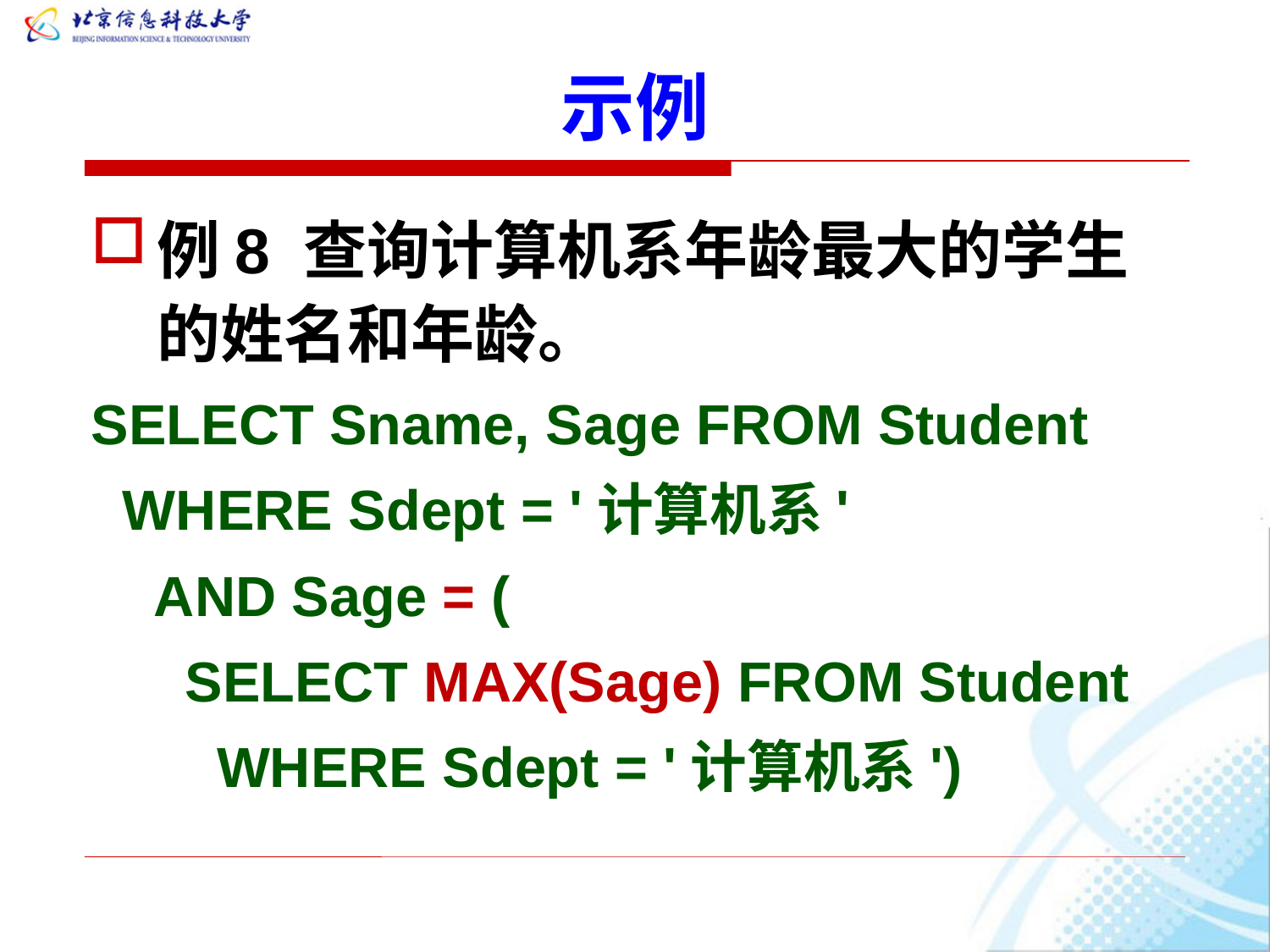

# 示例
例8 查询计算机系年龄最大的学生的姓名和年龄。
SELECT Sname, Sage FROM Student
  WHERE Sdept = '计算机系'
    AND Sage = (
      SELECT MAX(Sage) FROM Student
        WHERE Sdept = '计算机系')

129